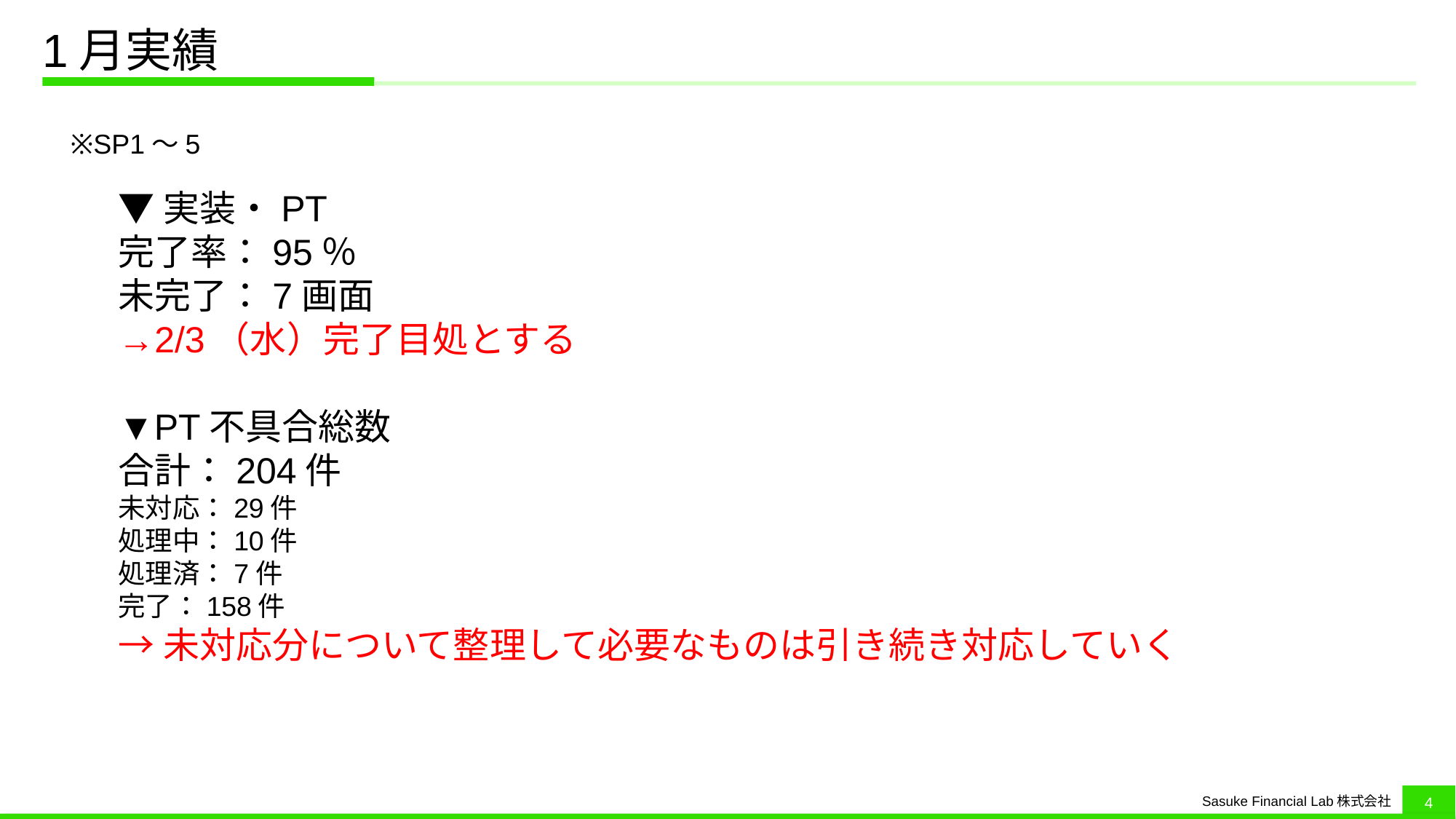

# 1月実績
※SP1〜5
▼実装・PT
完了率：95％
未完了：7画面
→2/3（水）完了目処とする

▼PT不具合総数
合計：204件
未対応：29件
処理中：10件
処理済：7件
完了：158件
→未対応分について整理して必要なものは引き続き対応していく
4
Sasuke Financial Lab株式会社